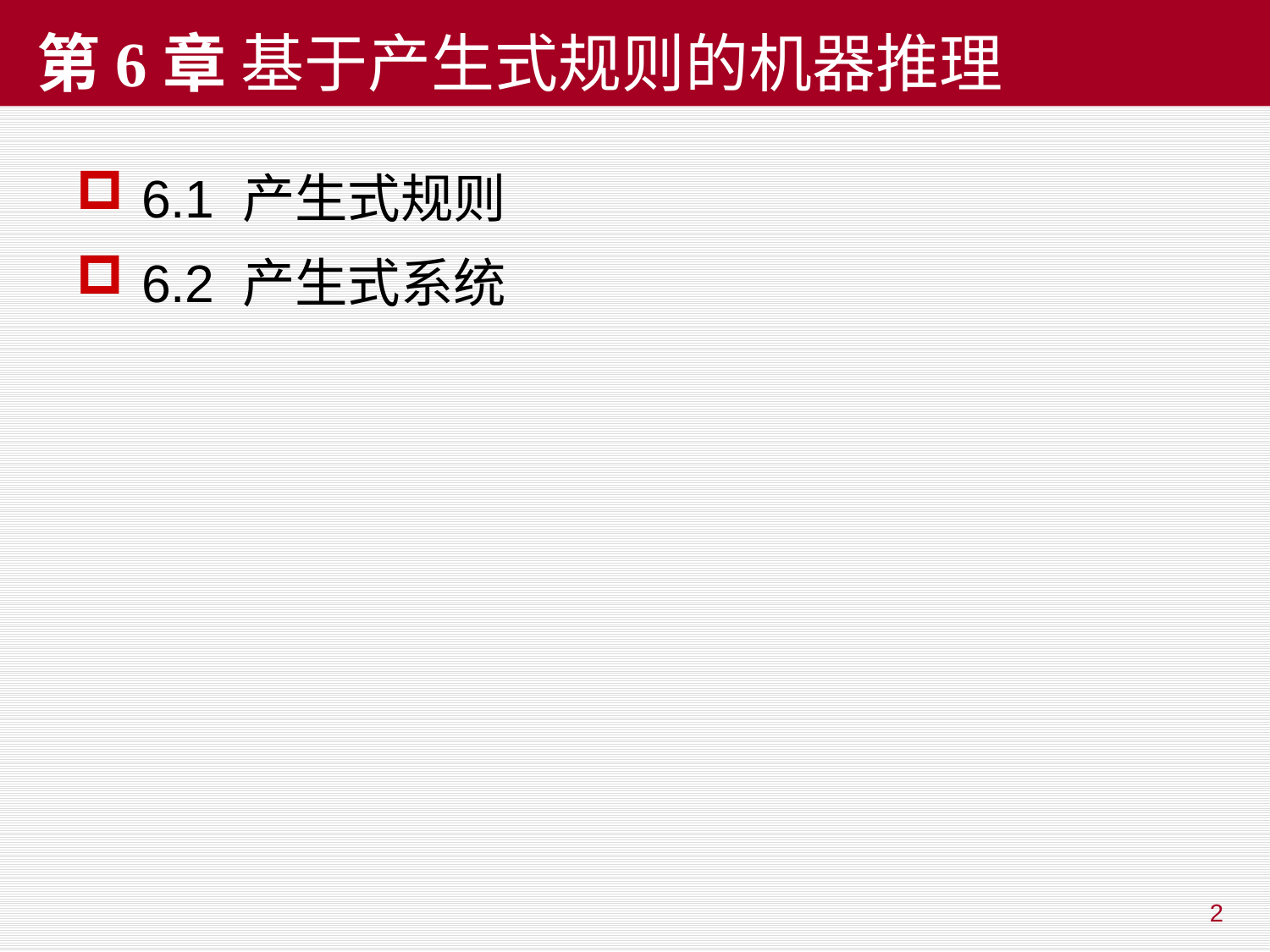

# 第6章 基于产生式规则的机器推理
6.1 产生式规则
6.2 产生式系统
2